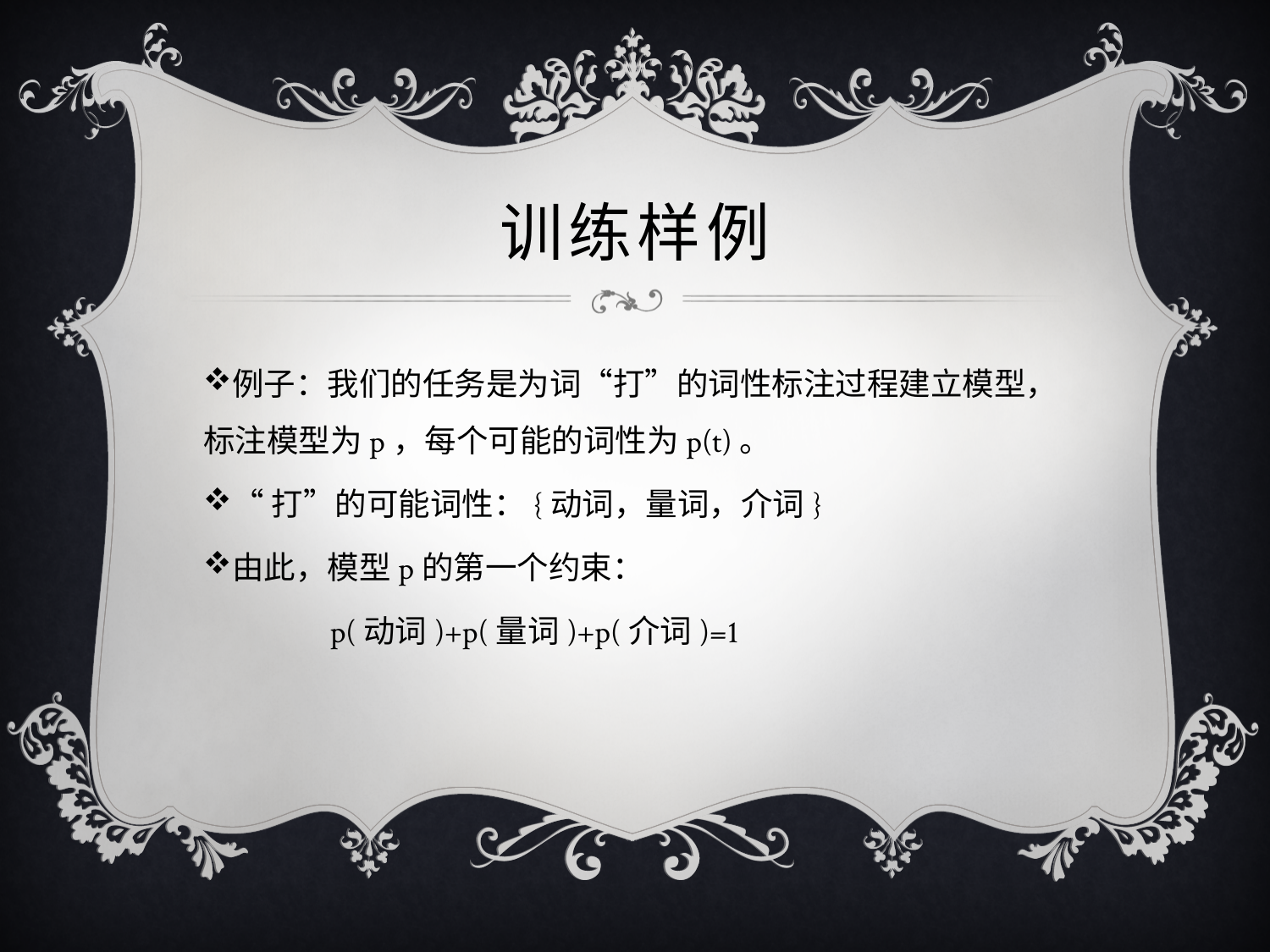

# 训练样例
例子：我们的任务是为词“打”的词性标注过程建立模型，标注模型为p，每个可能的词性为p(t)。
“打”的可能词性：{动词，量词，介词}
由此，模型p的第一个约束：
	p(动词)+p(量词)+p(介词)=1